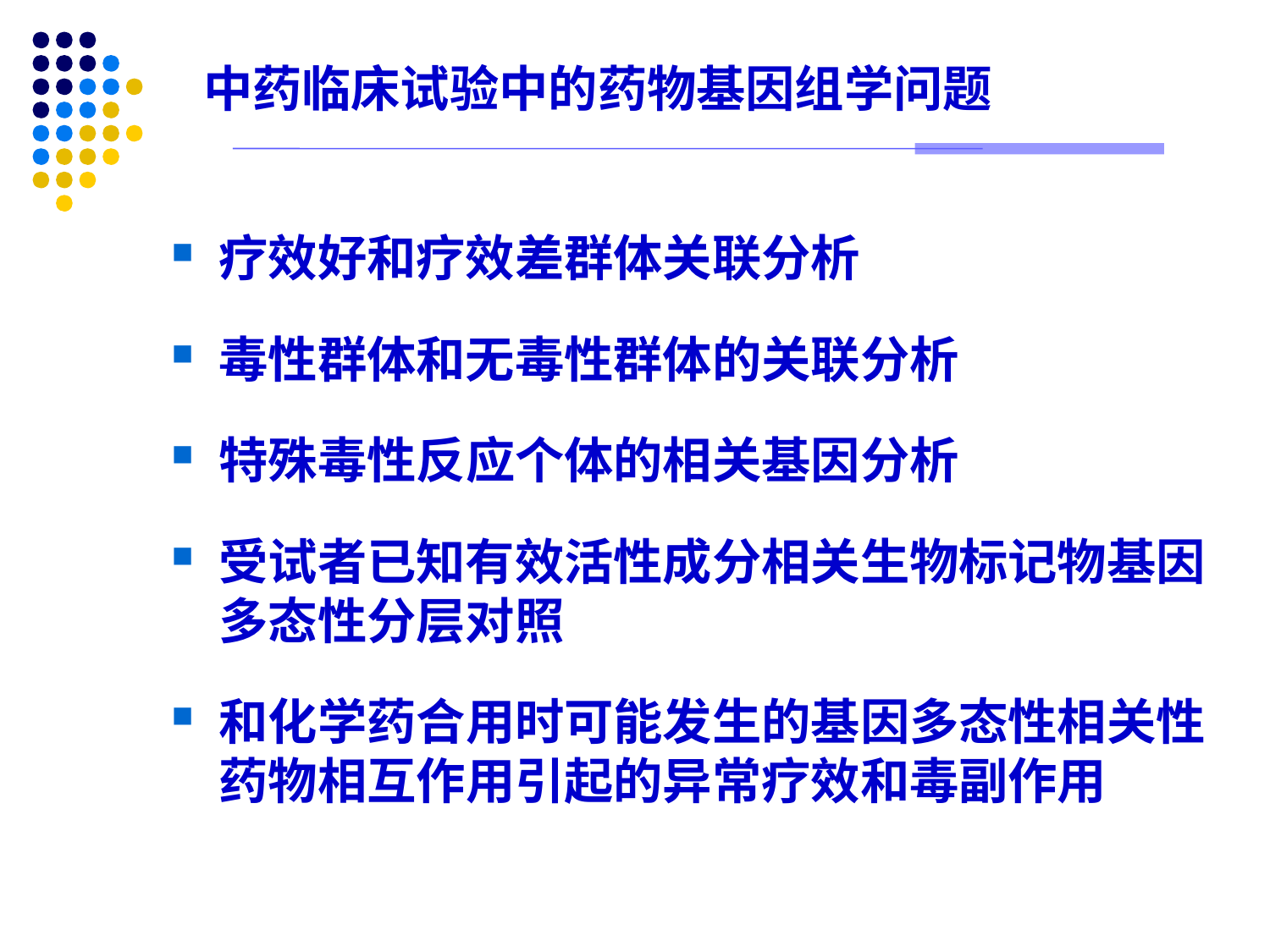

# 中药临床试验中的药物基因组学问题
疗效好和疗效差群体关联分析
毒性群体和无毒性群体的关联分析
特殊毒性反应个体的相关基因分析
受试者已知有效活性成分相关生物标记物基因多态性分层对照
和化学药合用时可能发生的基因多态性相关性药物相互作用引起的异常疗效和毒副作用